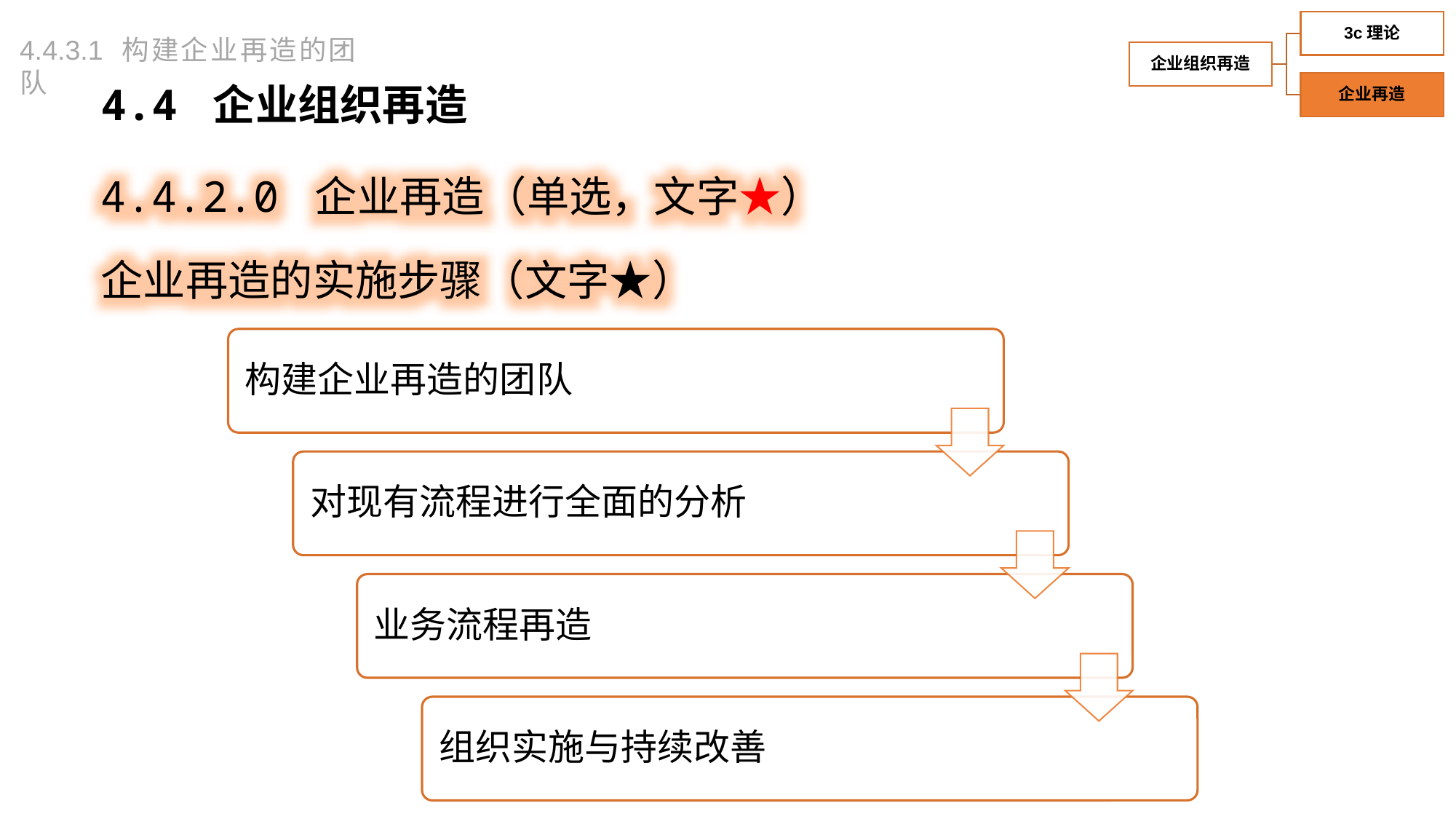

企业组织再造
3c理论
企业再造
4.4.3.1 构建企业再造的团队
4.4 企业组织再造
4.4.2.0 企业再造（单选，文字★）
企业再造的实施步骤（文字★）
构建企业再造的团队
对现有流程进行全面的分析
业务流程再造
组织实施与持续改善